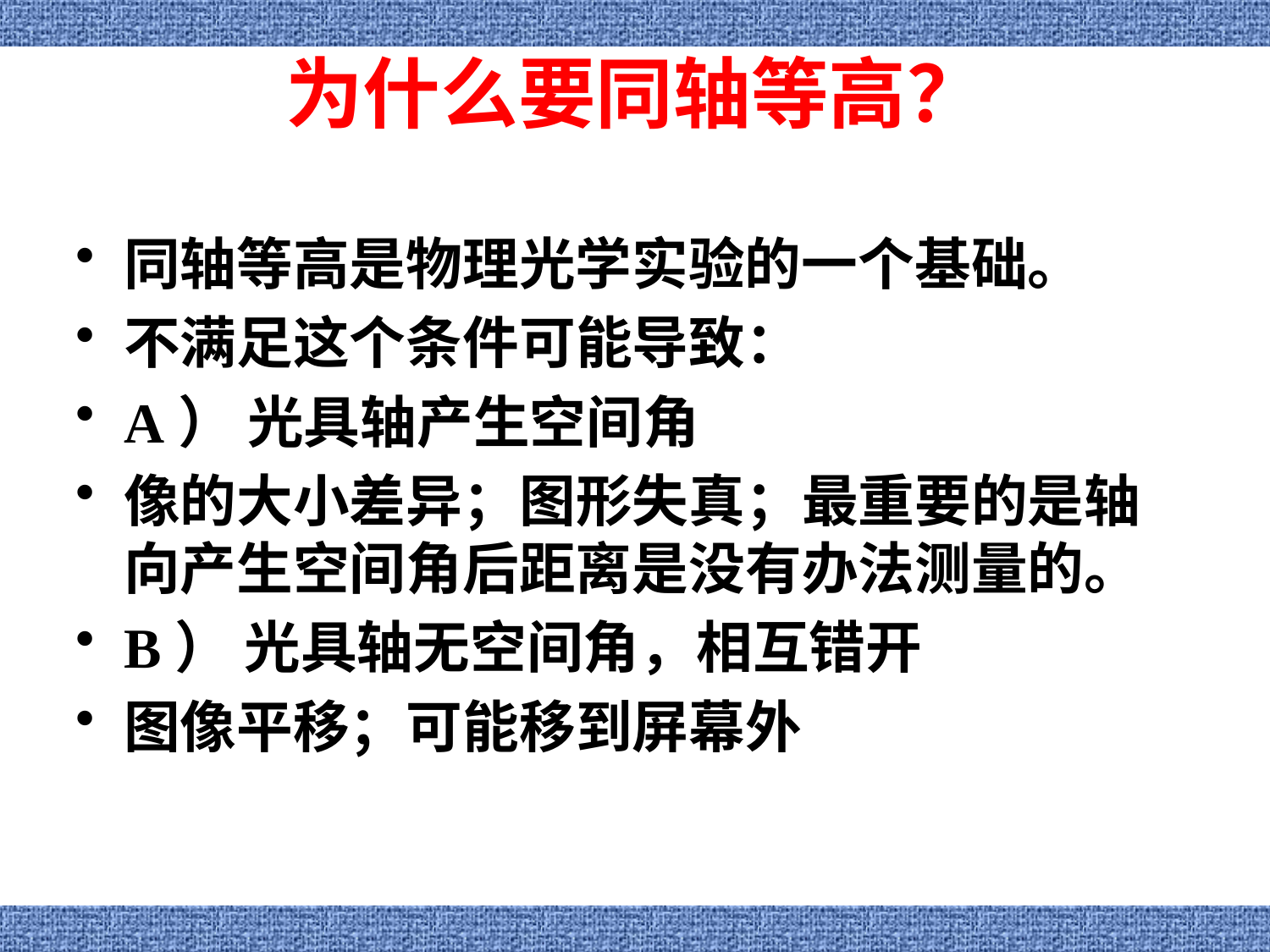

# 为什么要同轴等高？
同轴等高是物理光学实验的一个基础。
不满足这个条件可能导致：
A） 光具轴产生空间角
像的大小差异；图形失真；最重要的是轴向产生空间角后距离是没有办法测量的。
B） 光具轴无空间角，相互错开
图像平移；可能移到屏幕外